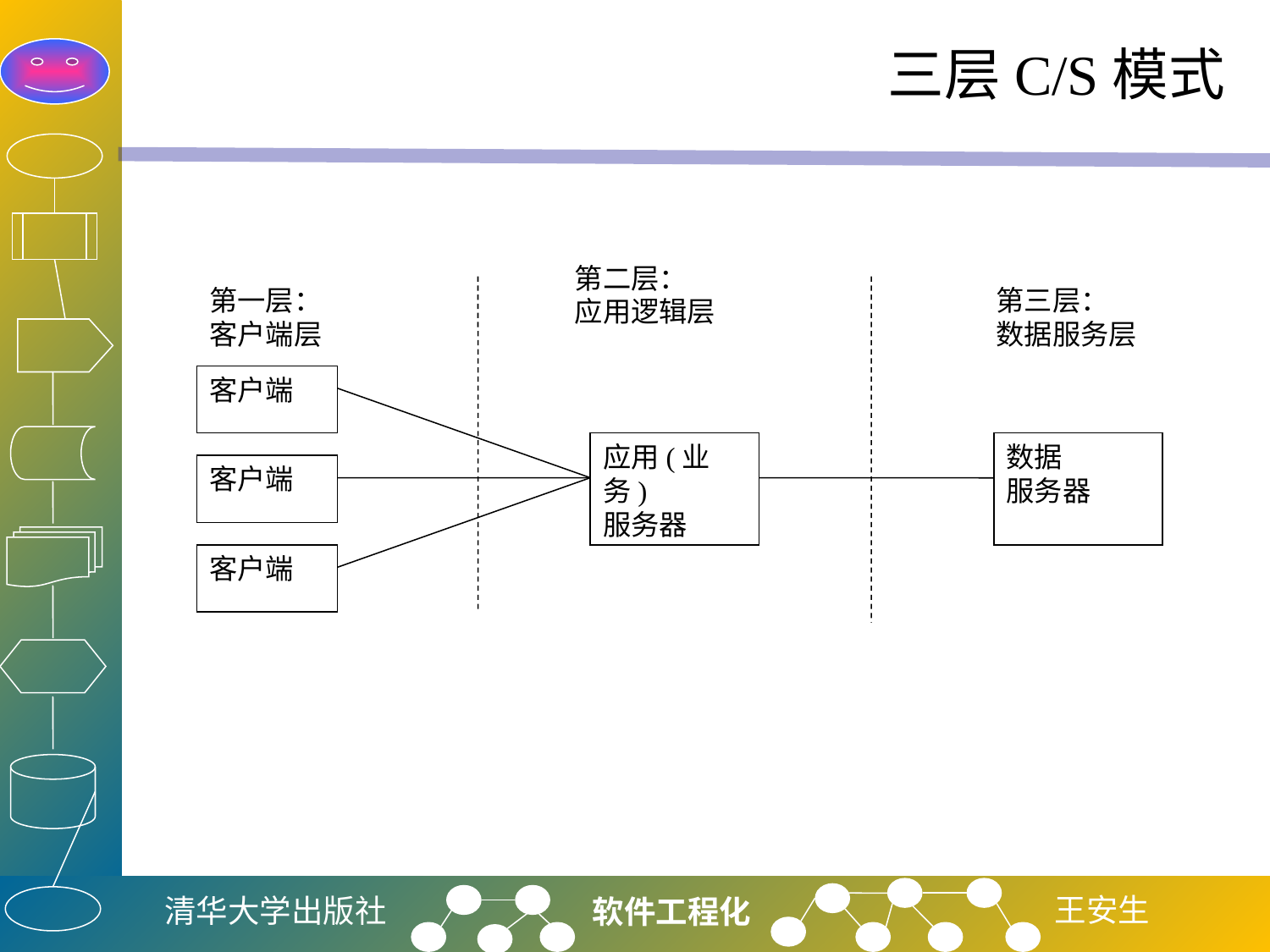

# 三层C/S模式

第二层：
应用逻辑层
第一层：
客户端层

第三层：
数据服务层
客户端

应用(业务)
服务器
数据
服务器
客户端

客户端